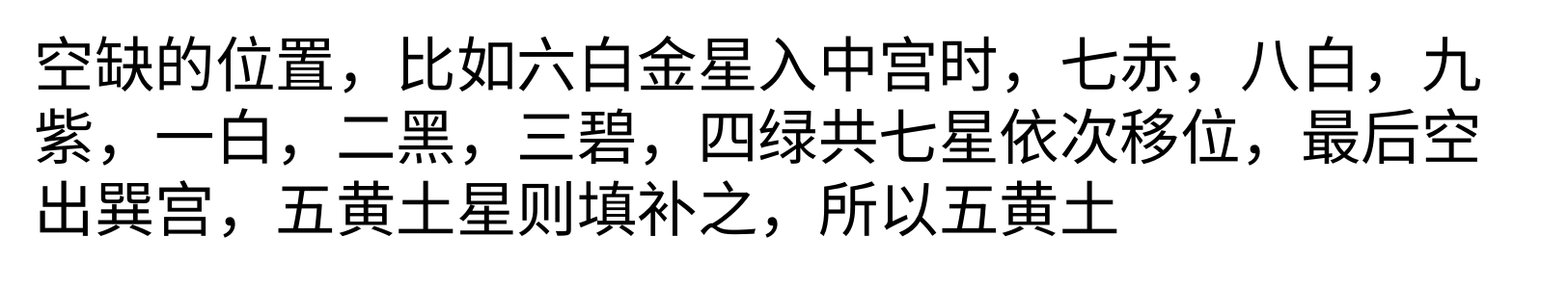

空缺的位置，比如六白金星入中宫时，七赤，八白，九紫，一白，二黑，三碧，四绿共七星依次移位，最后空出巽宫，五黄土星则填补之，所以五黄土